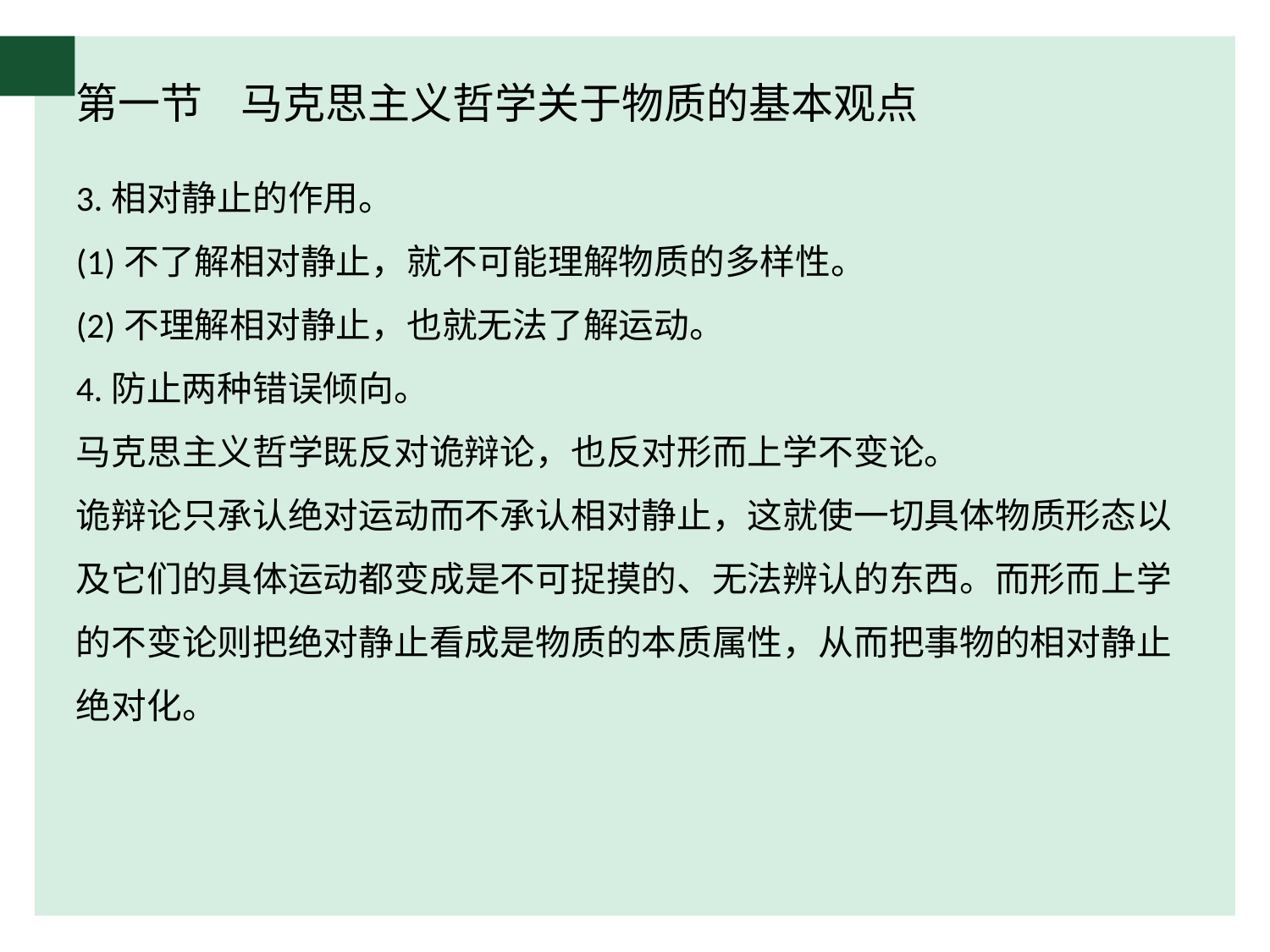

# 第一节    马克思主义哲学关于物质的基本观点
3.相对静止的作用。
(1)不了解相对静止，就不可能理解物质的多样性。
(2)不理解相对静止，也就无法了解运动。
4.防止两种错误倾向。
马克思主义哲学既反对诡辩论，也反对形而上学不变论。
诡辩论只承认绝对运动而不承认相对静止，这就使一切具体物质形态以及它们的具体运动都变成是不可捉摸的、无法辨认的东西。而形而上学的不变论则把绝对静止看成是物质的本质属性，从而把事物的相对静止绝对化。